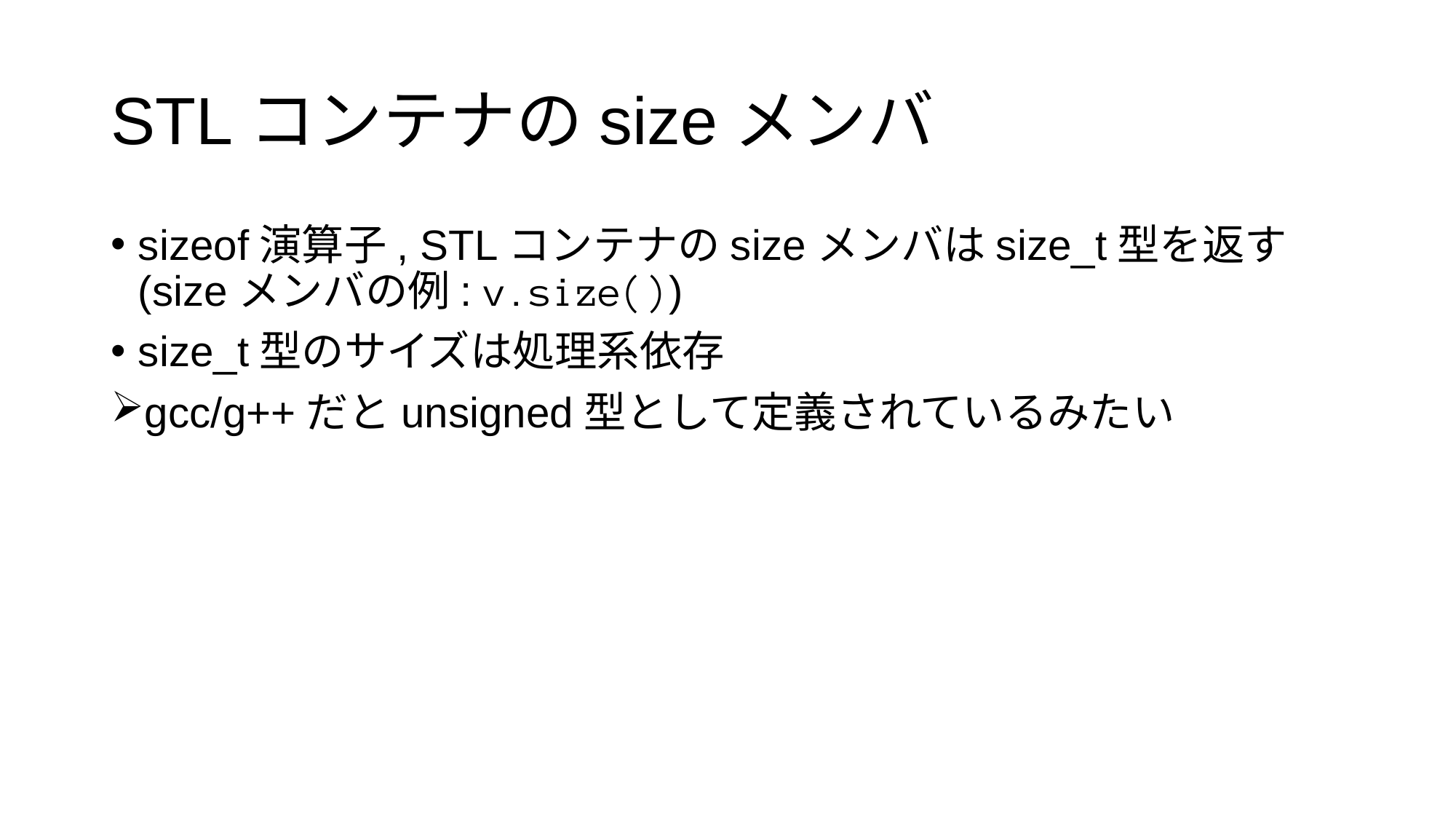

# STLコンテナのsizeメンバ
sizeof演算子, STLコンテナのsizeメンバはsize_t型を返す
(sizeメンバの例: v.size())
size_t型のサイズは処理系依存
gcc/g++だとunsigned型として定義されているみたい